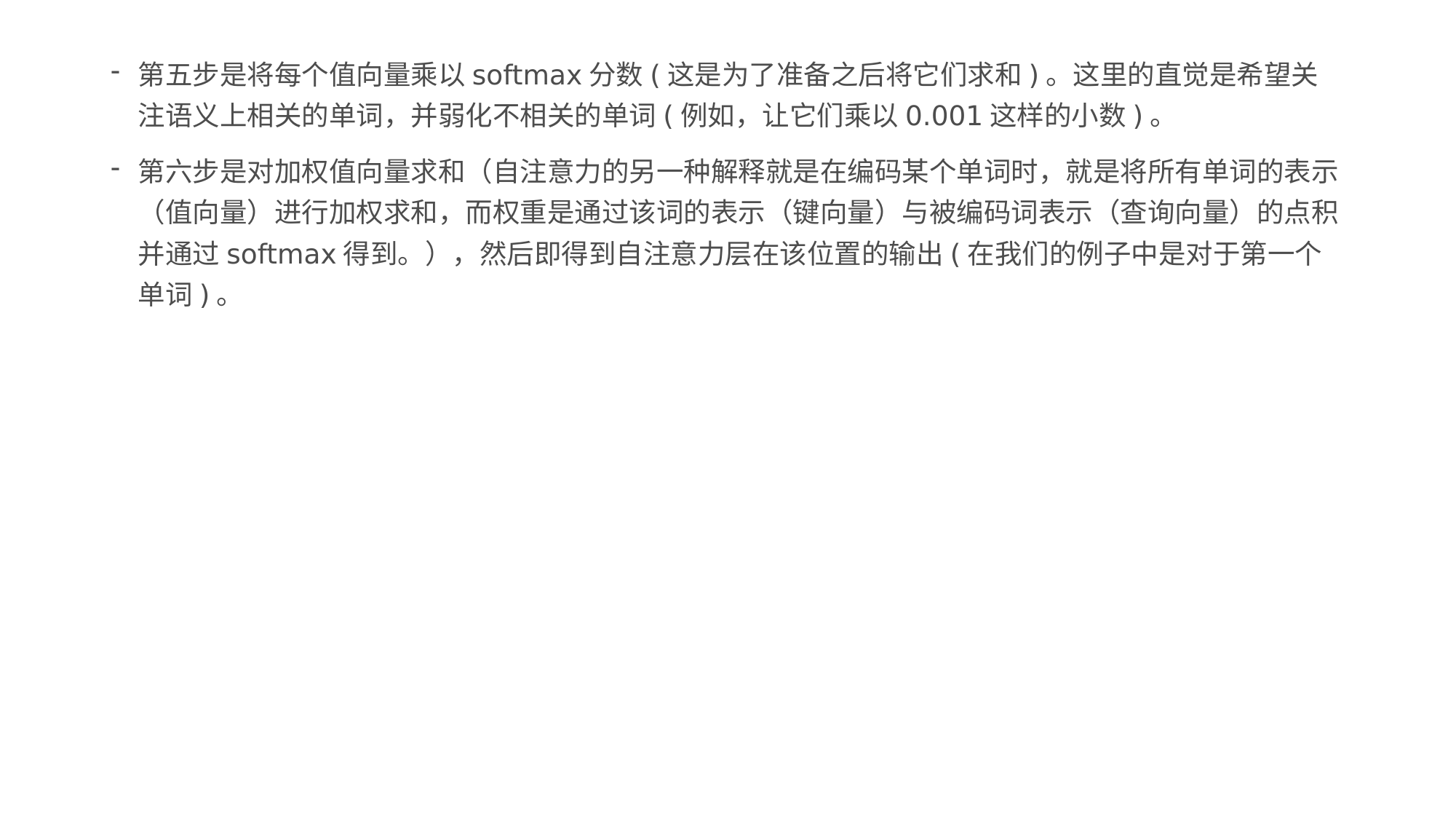

#
第五步是将每个值向量乘以softmax分数(这是为了准备之后将它们求和)。这里的直觉是希望关注语义上相关的单词，并弱化不相关的单词(例如，让它们乘以0.001这样的小数)。
第六步是对加权值向量求和（自注意力的另一种解释就是在编码某个单词时，就是将所有单词的表示（值向量）进行加权求和，而权重是通过该词的表示（键向量）与被编码词表示（查询向量）的点积并通过softmax得到。），然后即得到自注意力层在该位置的输出(在我们的例子中是对于第一个单词)。